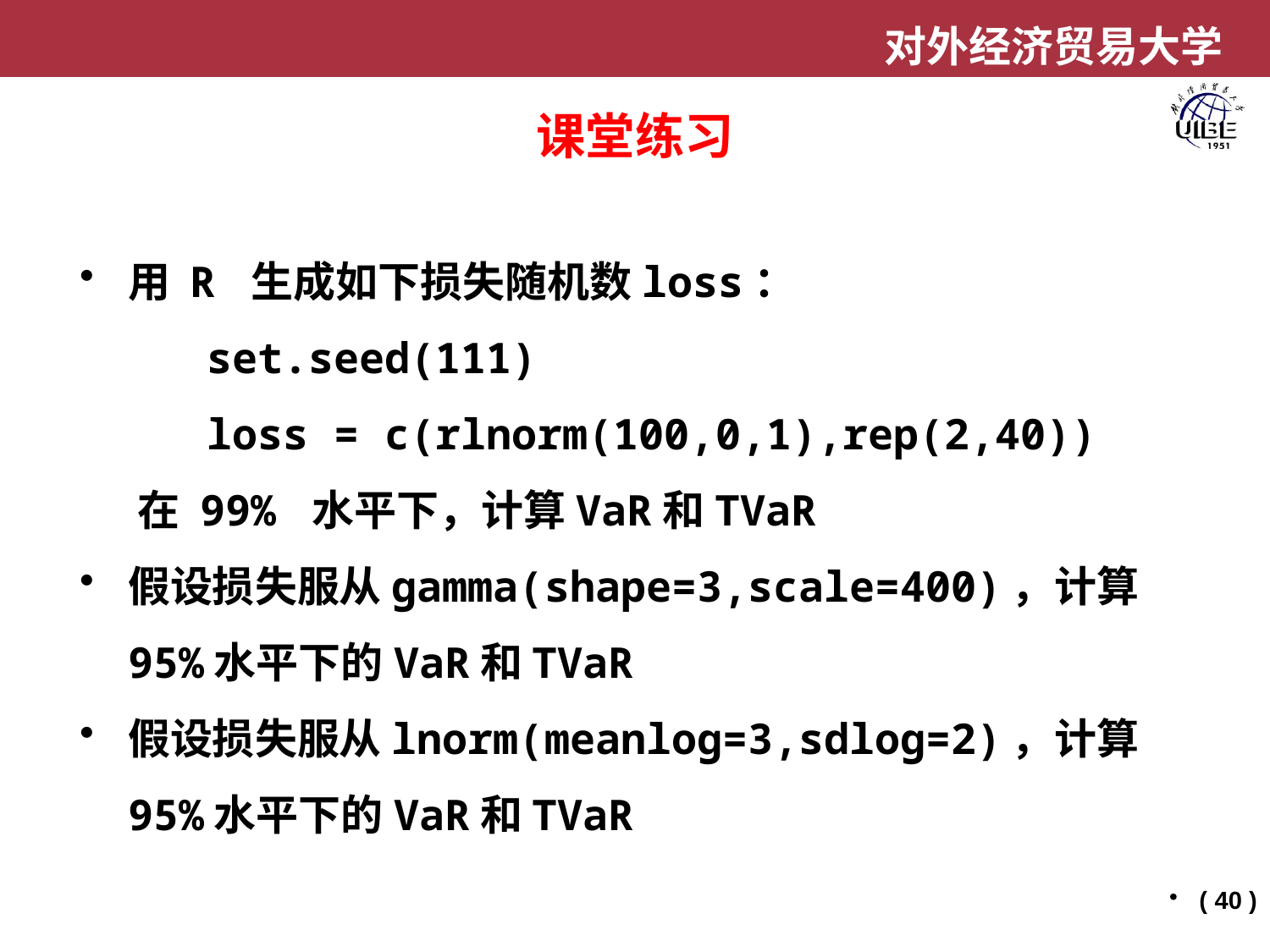

# 课堂练习
用 R 生成如下损失随机数loss：
     set.seed(111)
     loss = c(rlnorm(100,0,1),rep(2,40))
     在 99% 水平下，计算VaR和TVaR
假设损失服从gamma(shape=3,scale=400)，计算95%水平下的VaR和TVaR
假设损失服从lnorm(meanlog=3,sdlog=2)，计算95%水平下的VaR和TVaR

( 40 )